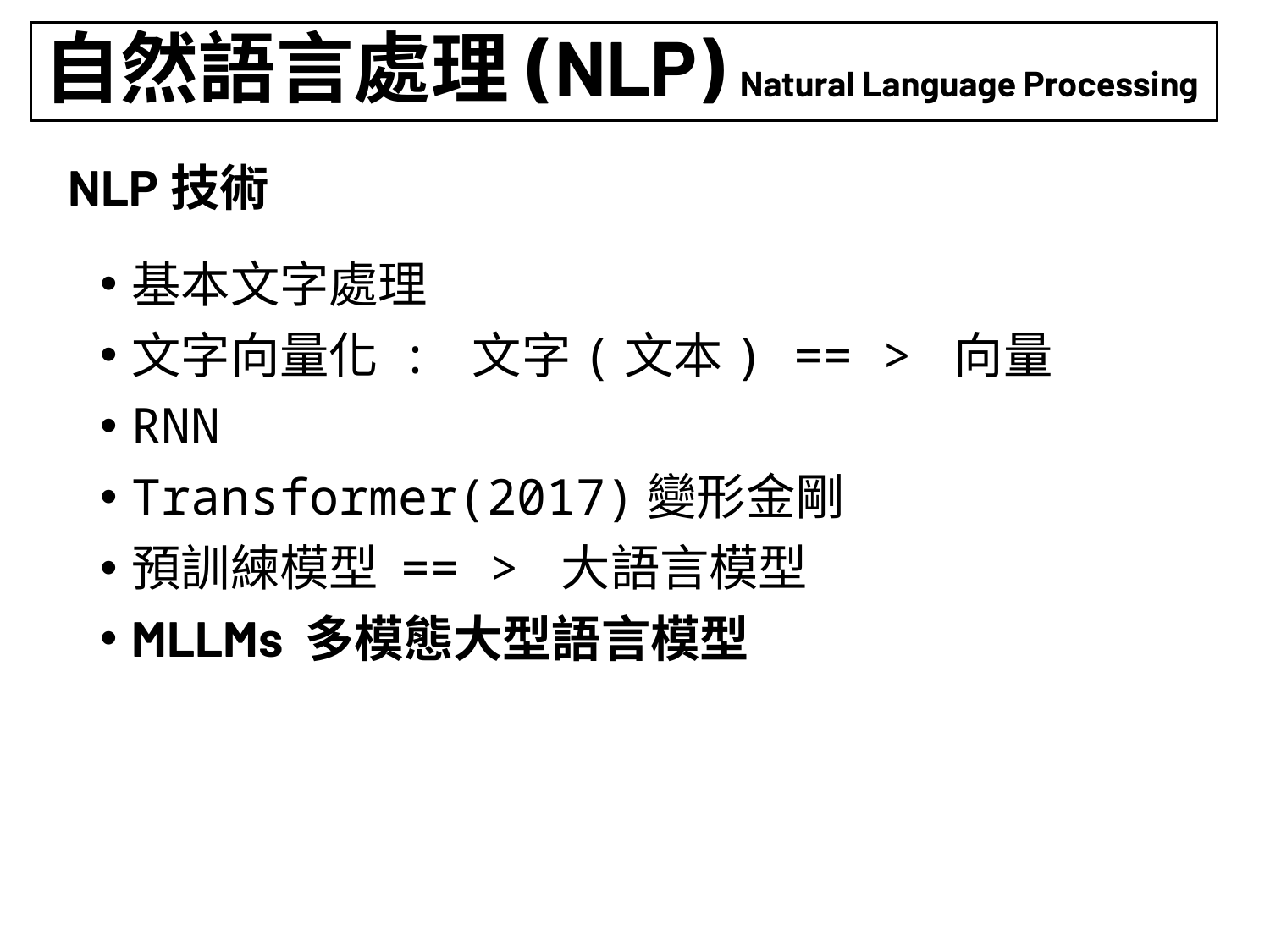

# 自然語言處理(NLP) Natural Language Processing
NLP技術
基本文字處理
文字向量化 : 文字(文本) == > 向量
RNN
Transformer(2017)變形金剛
預訓練模型 == > 大語言模型
MLLMs 多模態大型語言模型